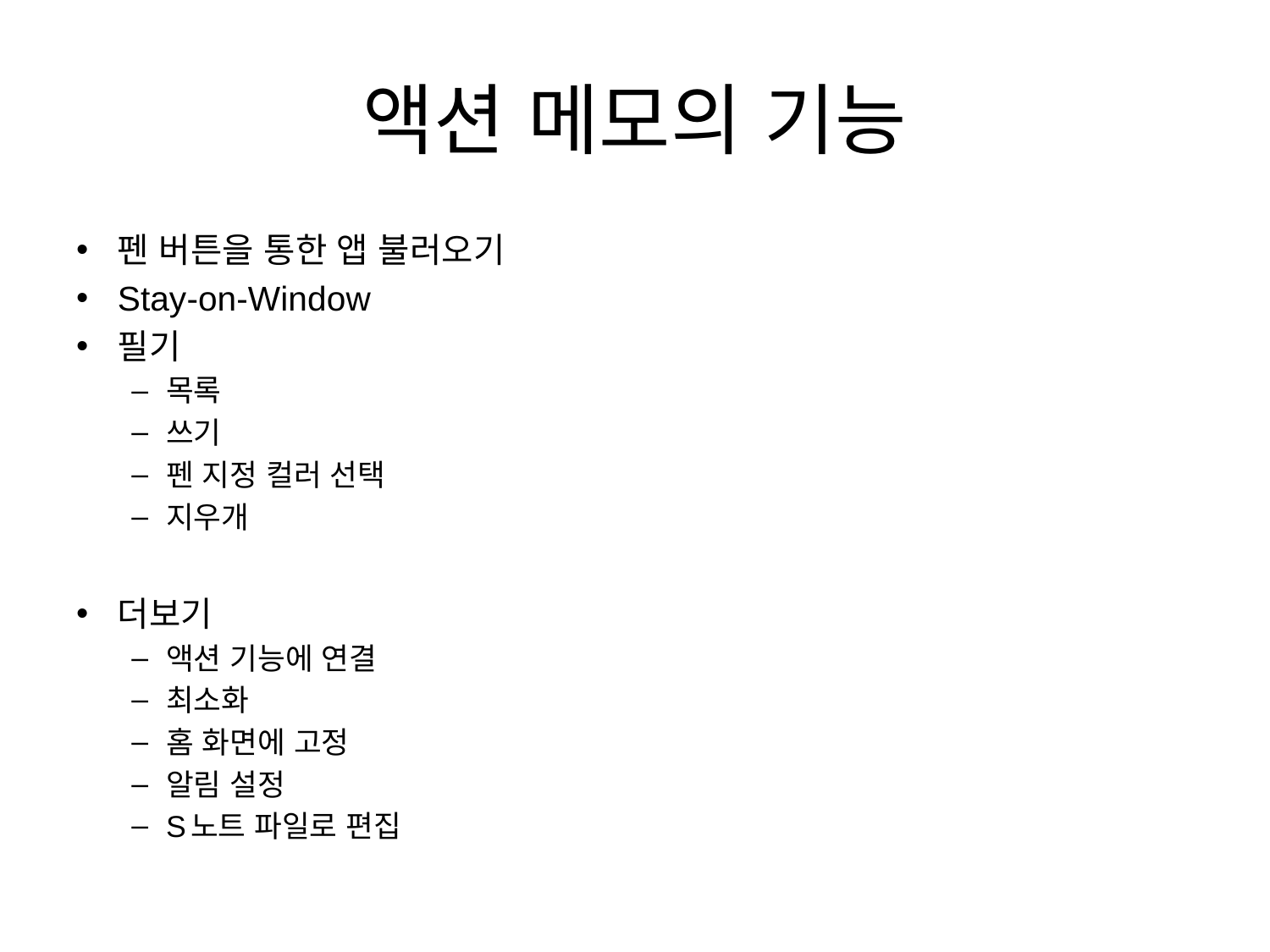

# 액션 메모의 기능
펜 버튼을 통한 앱 불러오기
Stay-on-Window
필기
목록
쓰기
펜 지정 컬러 선택
지우개

더보기
액션 기능에 연결
최소화
홈 화면에 고정
알림 설정
S노트 파일로 편집